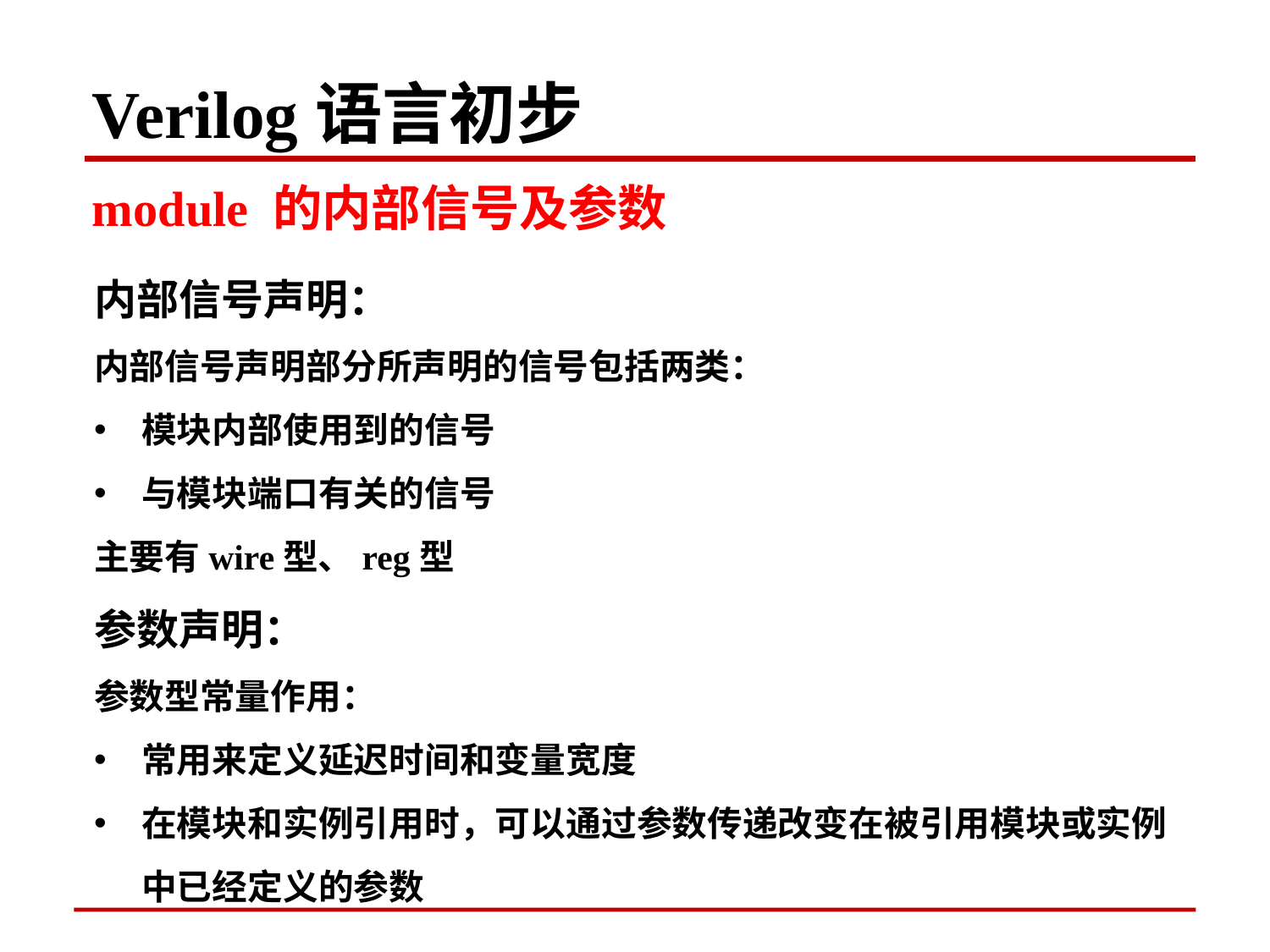

Verilog语言初步
module 的内部信号及参数
内部信号声明：
内部信号声明部分所声明的信号包括两类：
模块内部使用到的信号
与模块端口有关的信号
主要有wire型、reg型
参数声明：
参数型常量作用：
常用来定义延迟时间和变量宽度
在模块和实例引用时，可以通过参数传递改变在被引用模块或实例中已经定义的参数